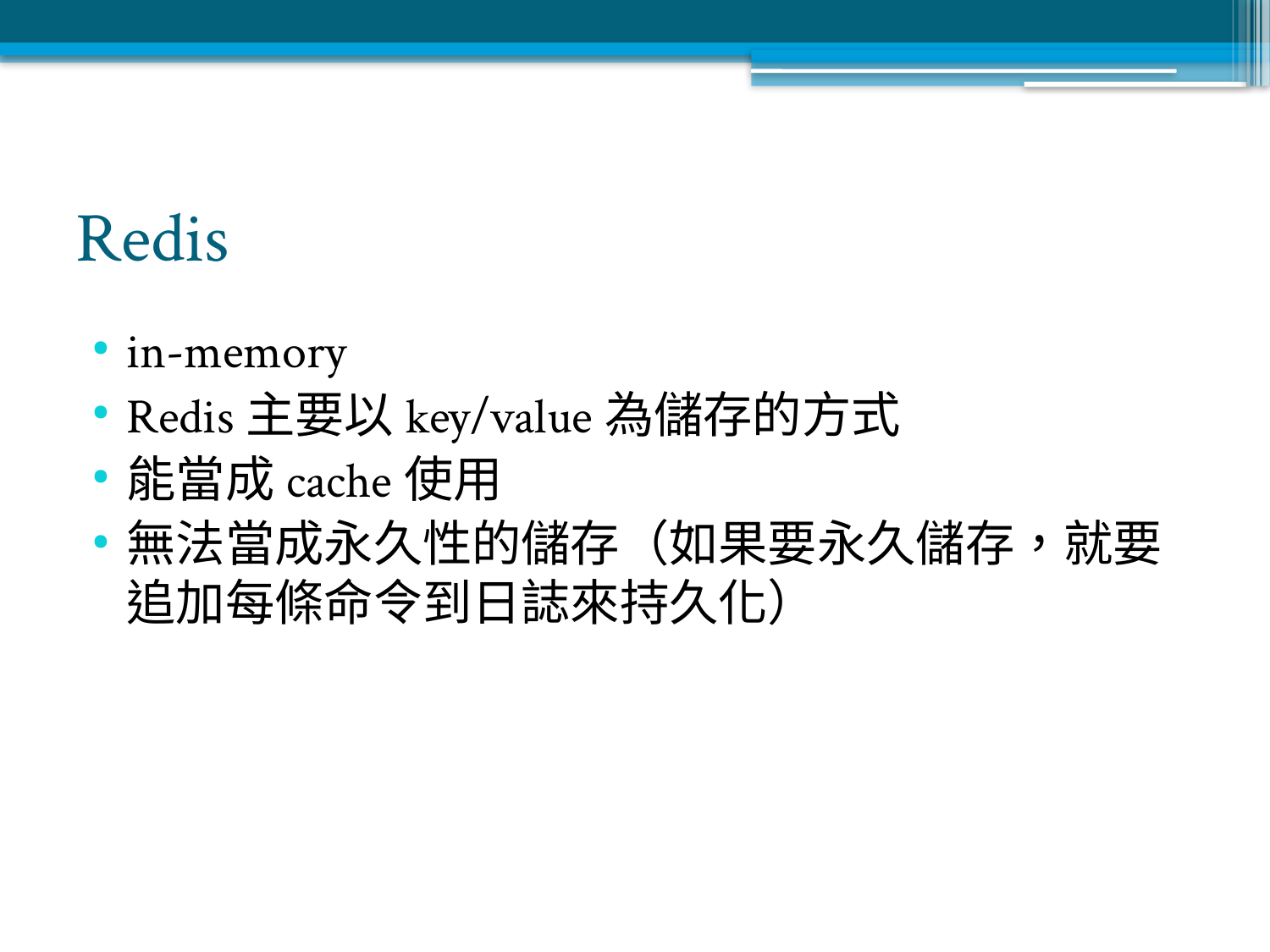

# Redis
in-memory
Redis主要以key/value為儲存的方式
能當成cache使用
無法當成永久性的儲存（如果要永久儲存，就要追加每條命令到日誌來持久化）